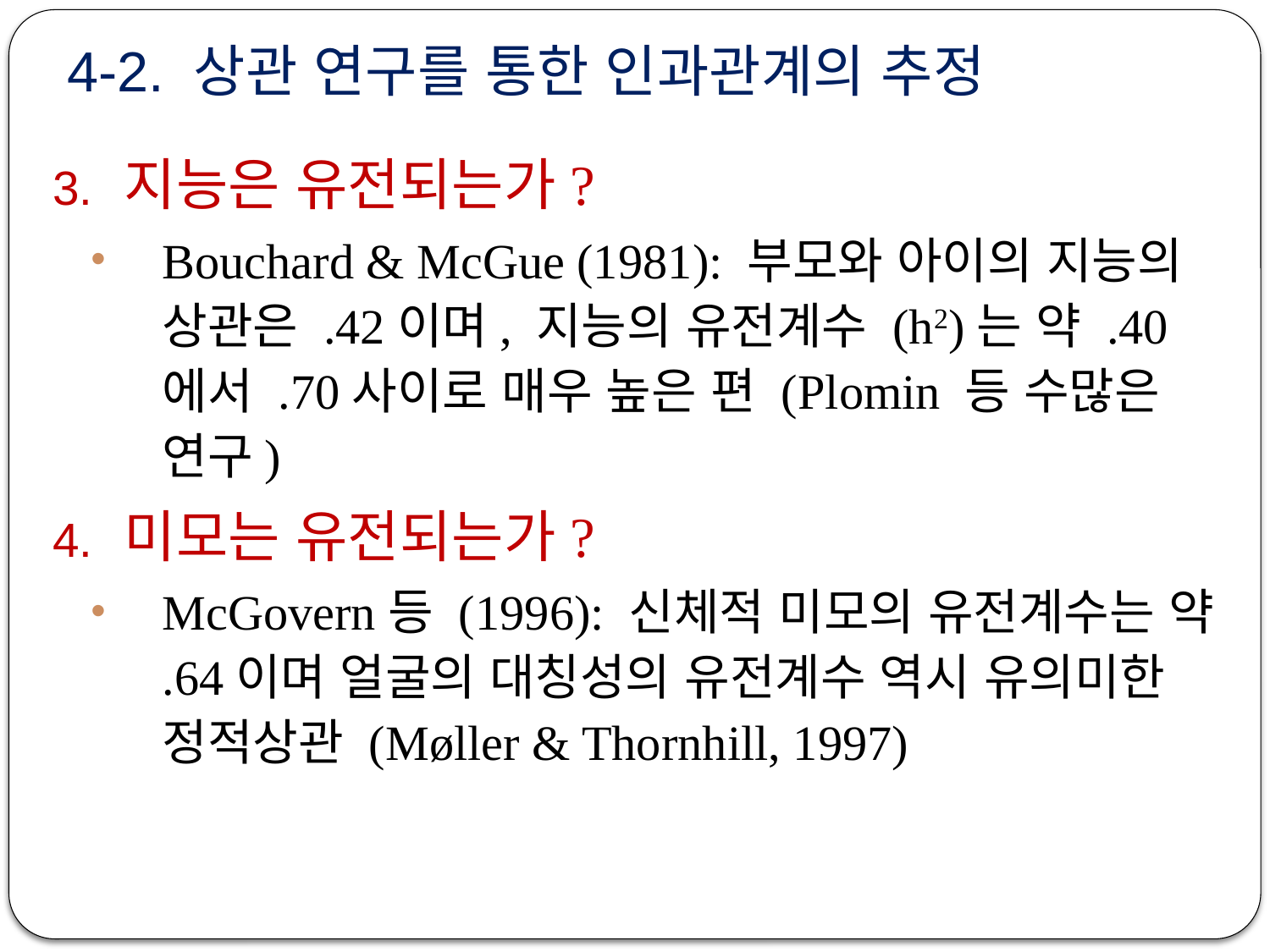

# 4-2. 상관 연구를 통한 인과관계의 추정
지능은 유전되는가?
Bouchard & McGue (1981): 부모와 아이의 지능의 상관은 .42이며, 지능의 유전계수 (h2)는 약 .40에서 .70사이로 매우 높은 편 (Plomin 등 수많은 연구)
미모는 유전되는가?
McGovern등 (1996): 신체적 미모의 유전계수는 약 .64이며 얼굴의 대칭성의 유전계수 역시 유의미한 정적상관 (Møller & Thornhill, 1997)